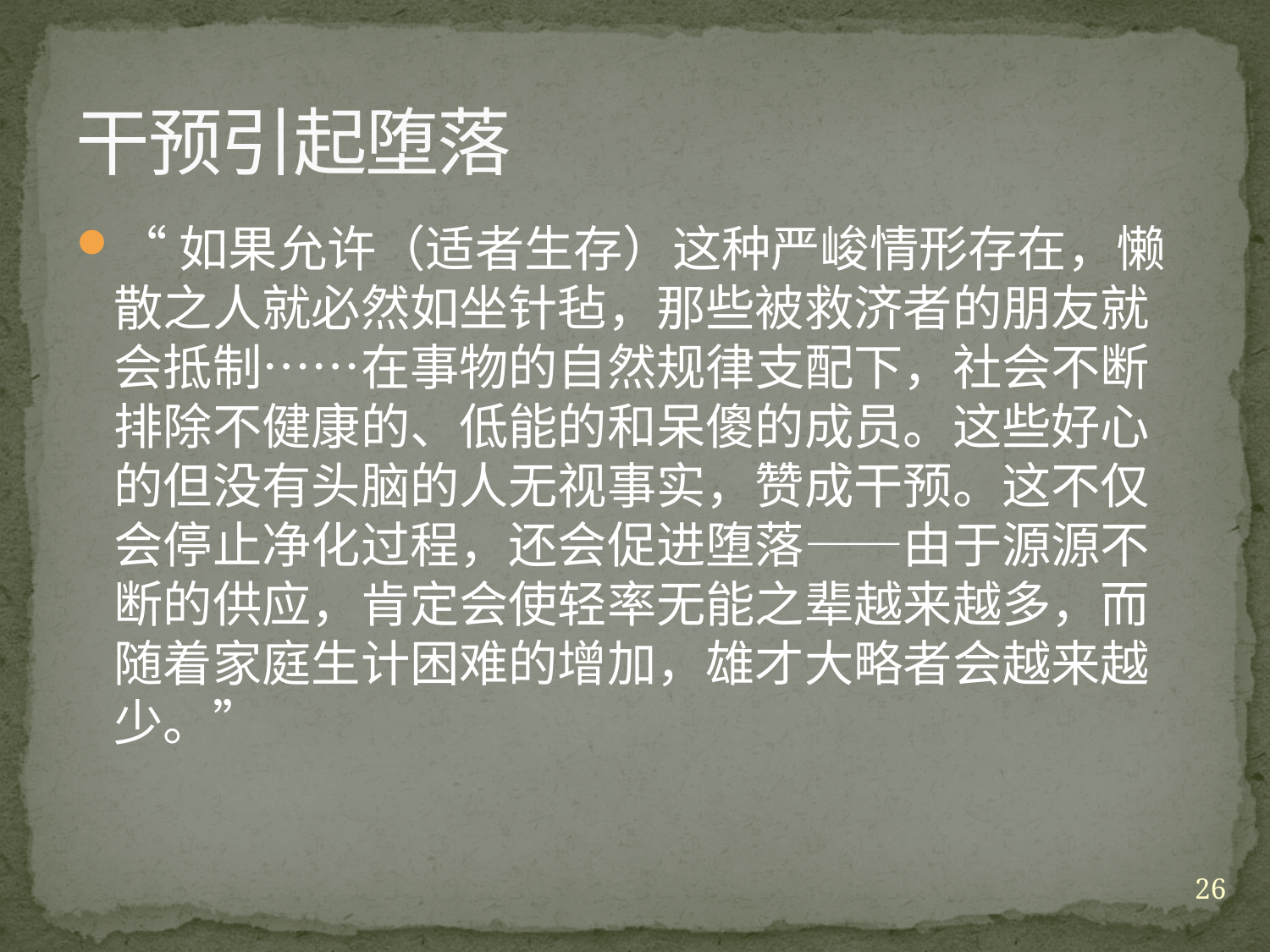

# 干预引起堕落
“如果允许（适者生存）这种严峻情形存在，懒散之人就必然如坐针毡，那些被救济者的朋友就会抵制……在事物的自然规律支配下，社会不断排除不健康的、低能的和呆傻的成员。这些好心的但没有头脑的人无视事实，赞成干预。这不仅会停止净化过程，还会促进堕落——由于源源不断的供应，肯定会使轻率无能之辈越来越多，而随着家庭生计困难的增加，雄才大略者会越来越少。”
26